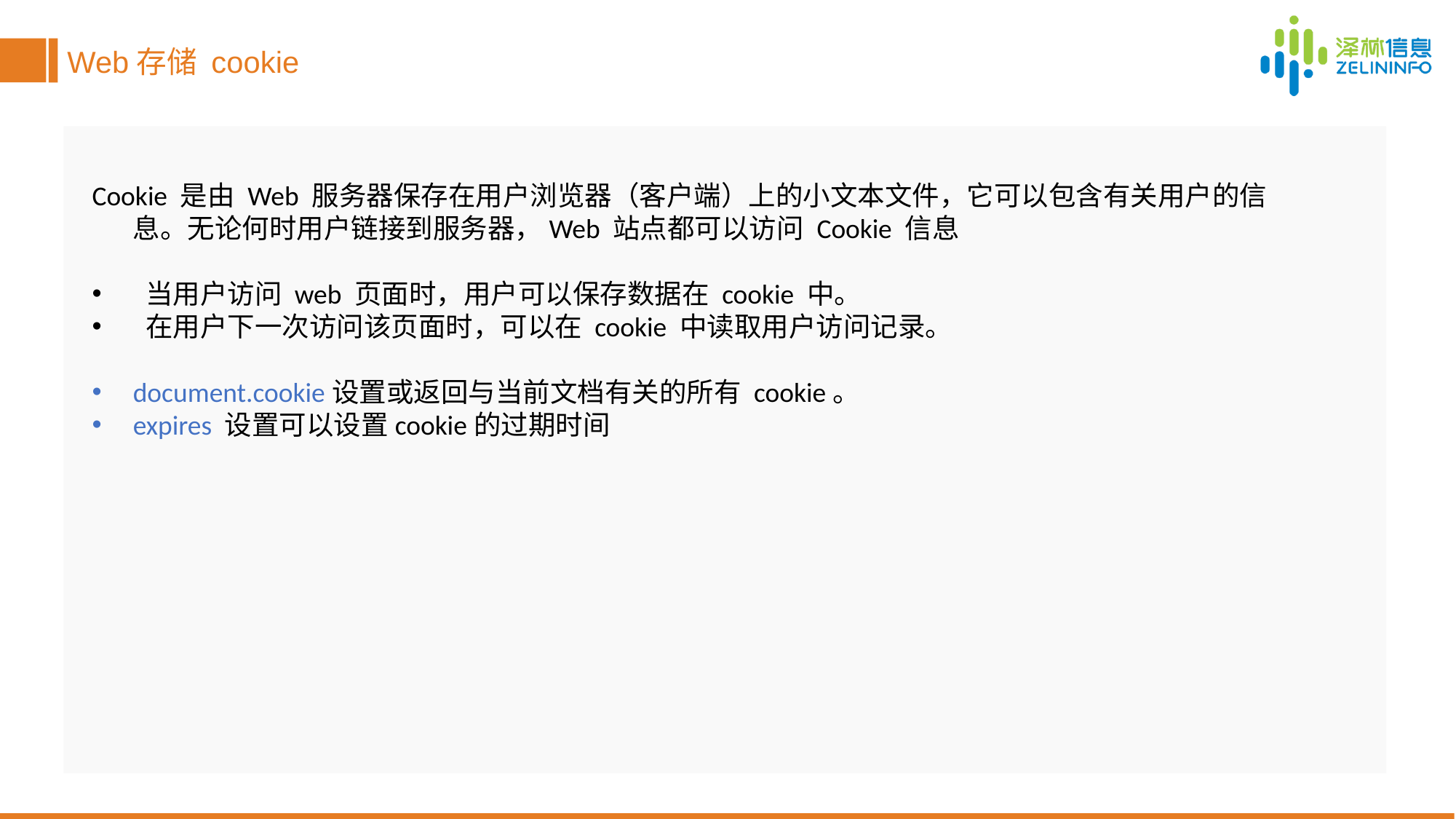

Web存储 cookie

Cookie 是由 Web 服务器保存在用户浏览器（客户端）上的小文本文件，它可以包含有关用户的信息。无论何时用户链接到服务器，Web 站点都可以访问 Cookie 信息

      当用户访问 web 页面时，用户可以保存数据在 cookie 中。
      在用户下一次访问该页面时，可以在 cookie 中读取用户访问记录。

document.cookie设置或返回与当前文档有关的所有 cookie。
expires 设置可以设置cookie的过期时间